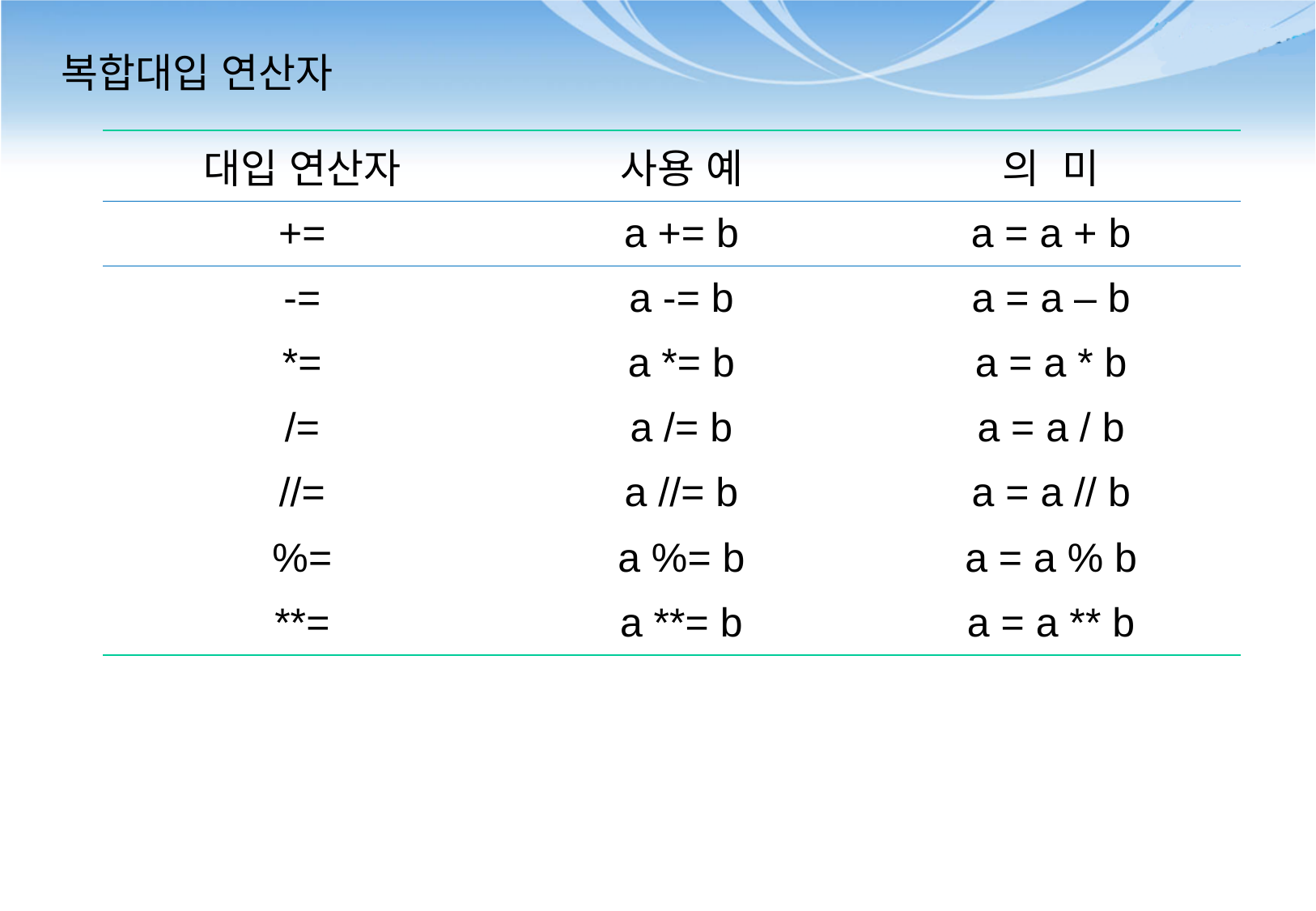

# 복합대입 연산자

| 대입 연산자 | 사용 예 | 의 미 |
| --- | --- | --- |
| += | a += b | a = a + b |
| -= | a -= b | a = a – b |
| \*= | a \*= b | a = a \* b |
| /= | a /= b | a = a / b |
| //= | a //= b | a = a // b |
| %= | a %= b | a = a % b |
| \*\*= | a \*\*= b | a = a \*\* b |